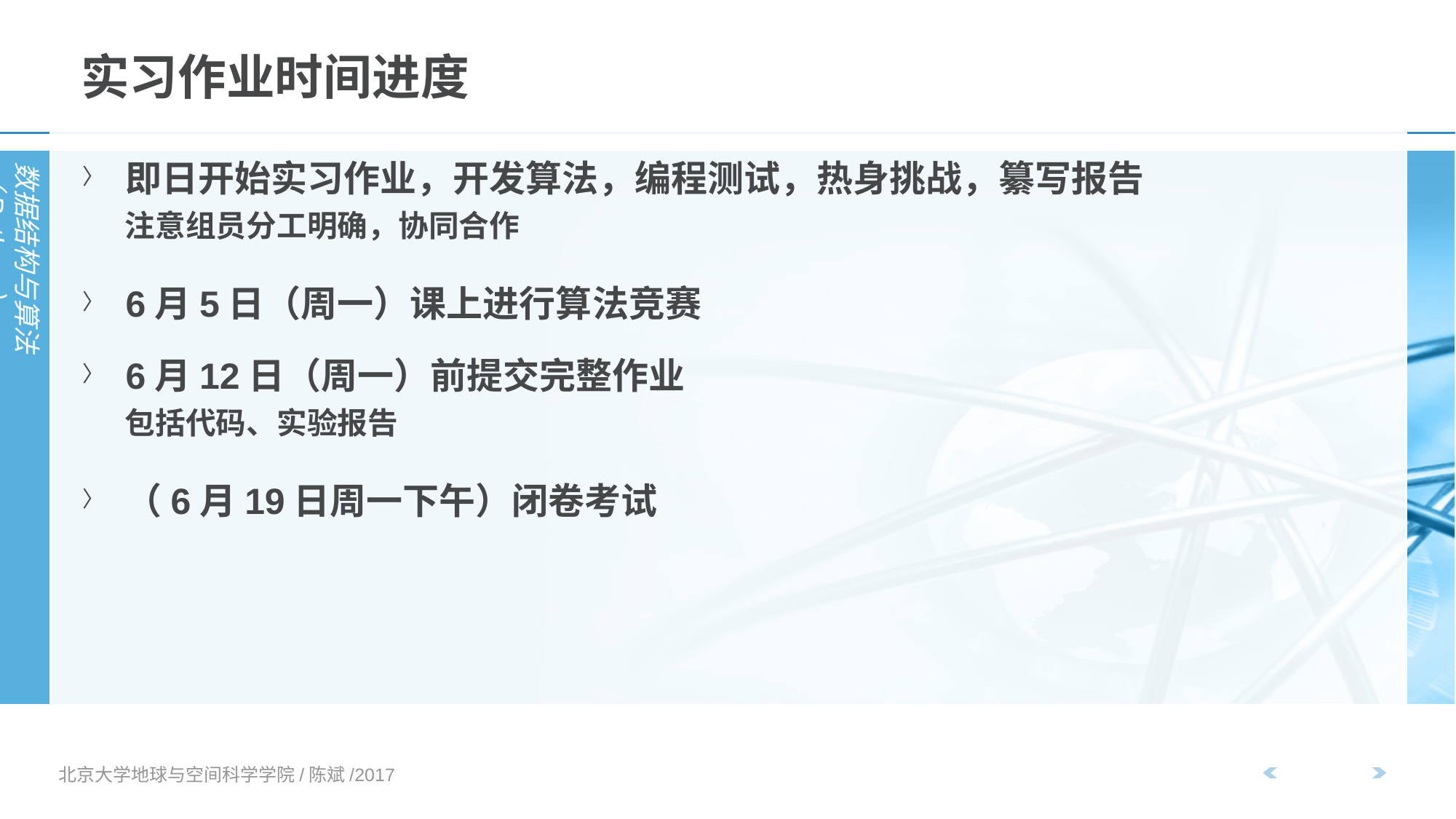

实习作业时间进度
即日开始实习作业，开发算法，编程测试，热身挑战，纂写报告
注意组员分工明确，协同合作
6月5日（周一）课上进行算法竞赛
6月12日（周一）前提交完整作业
包括代码、实验报告
（6月19日周一下午）闭卷考试